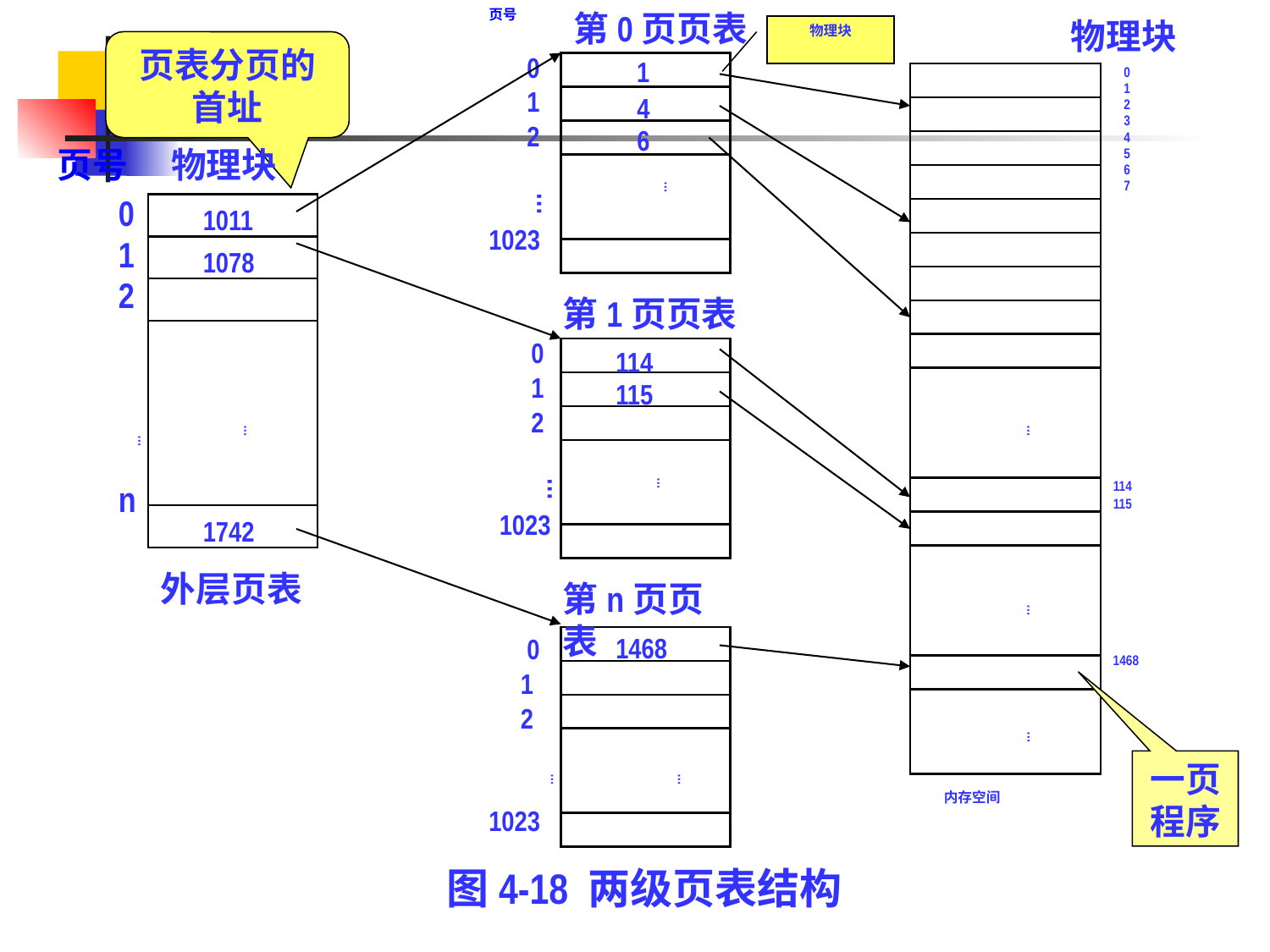

页号
第0页页表
物理块
物理块
页表分页的首址
1

|  |
| --- |
|  |
|  |
|  |
|  |
      0
      1
      2

1023
|  |
| --- |
|  |
|  |
|  |
|  |
|  |
|  |
|  |
|  |
|  |
|  |
|  |
|  |
|  |
|  |
0
1
2
3
4
5
6
7

4

6
页号
物理块

…
…
|  |
| --- |
|  |
|  |
|  |
|  |
1011
0
1
2

n
1078

第1页页表
|  |
| --- |
|  |
|  |
|  |
|  |
114
     0
     1
     2

1023

115

…
…
…
…
…
114
115
1742

外层页表
第n页页表
…
1468
|  |
| --- |
|  |
|  |
|  |
|  |
      0
     1
     2

1023

1468
…
一页程序
…
…
内存空间
图4-18 两级页表结构